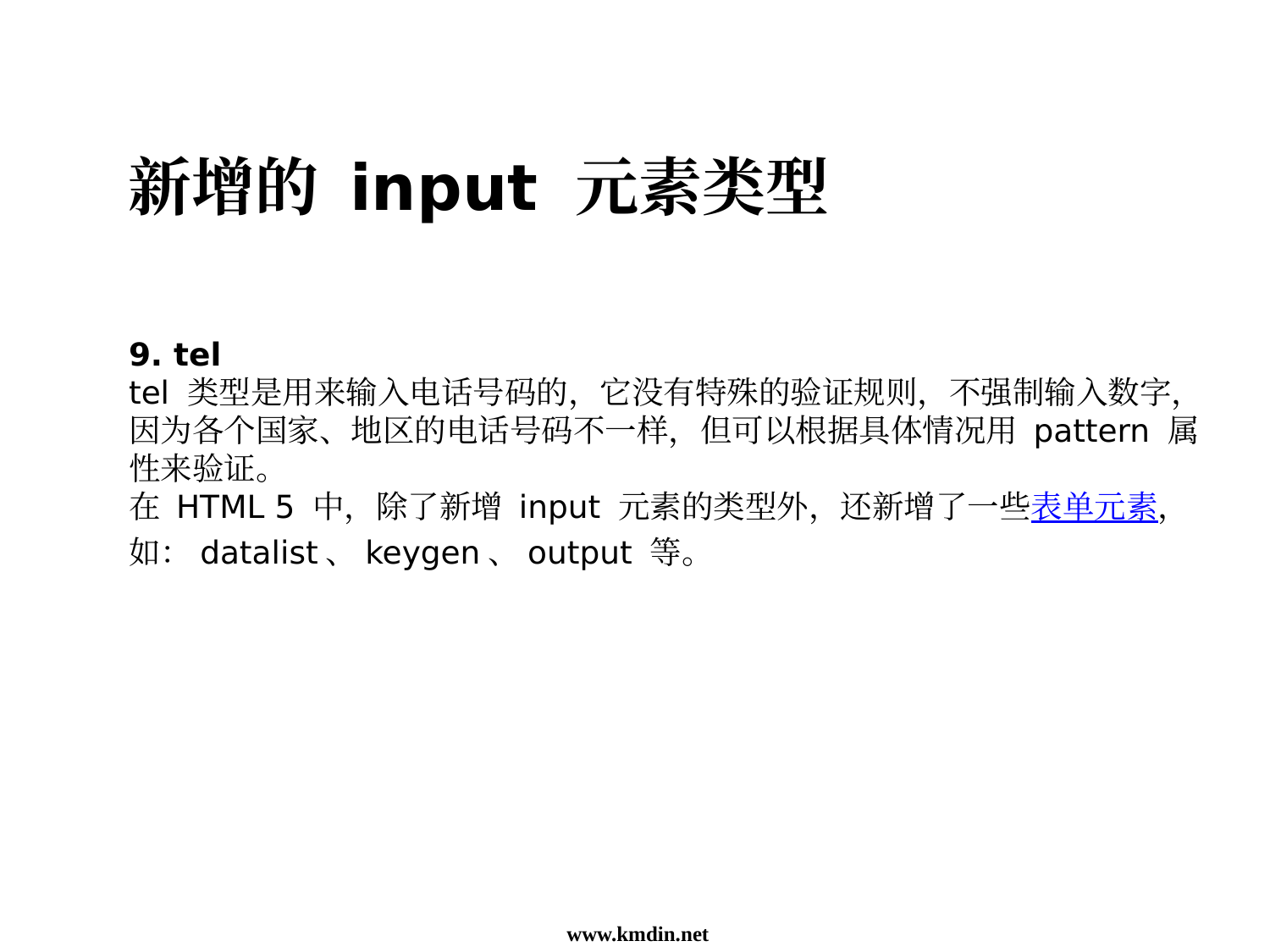

新增的 input 元素类型
9. tel
tel 类型是用来输入电话号码的，它没有特殊的验证规则，不强制输入数字，因为各个国家、地区的电话号码不一样，但可以根据具体情况用 pattern 属性来验证。
在 HTML 5 中，除了新增 input 元素的类型外，还新增了一些表单元素，如：datalist、keygen、output 等。